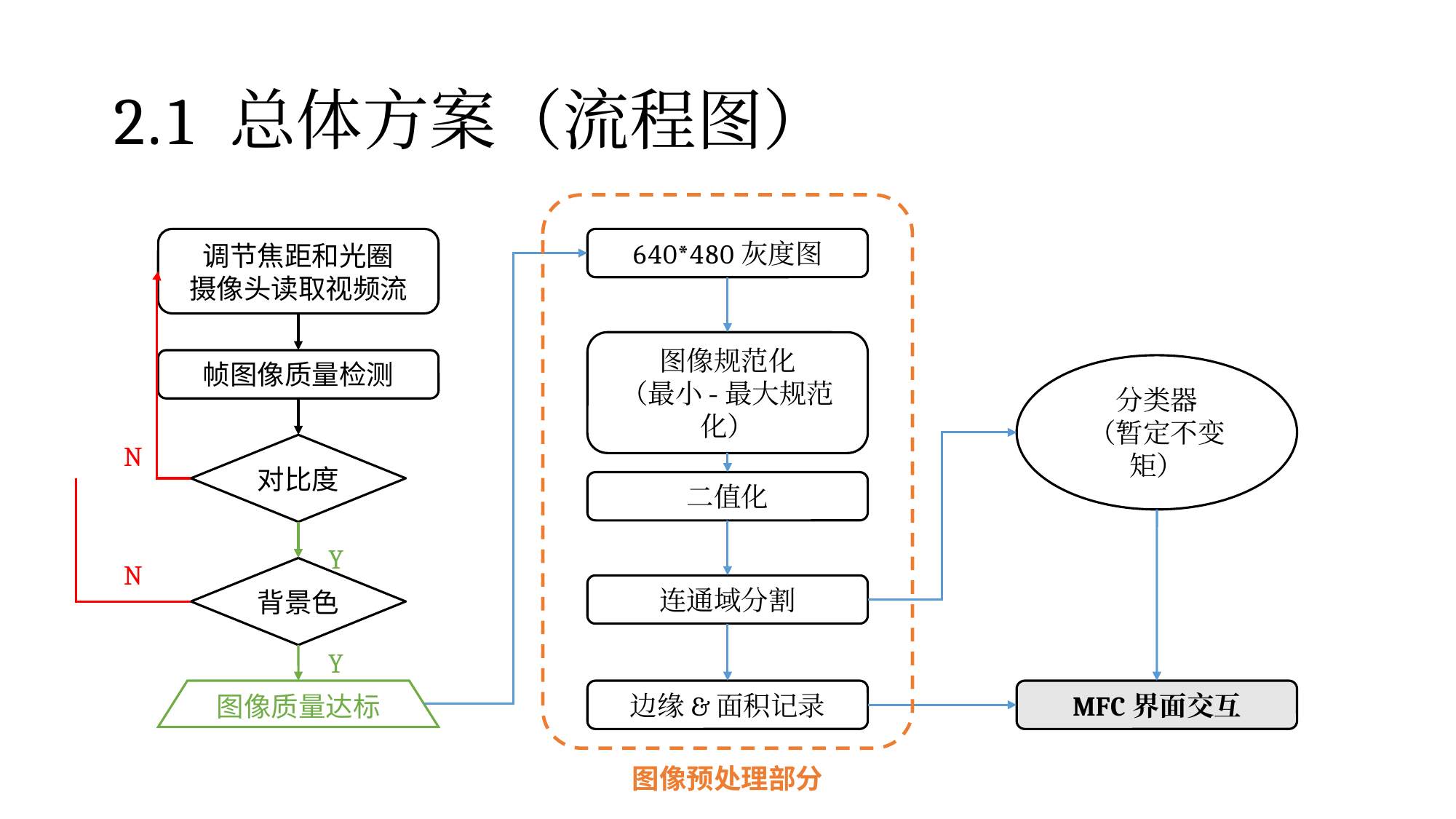

# 2.1 总体方案（流程图）

调节焦距和光圈
摄像头读取视频流
640*480灰度图
图像规范化
（最小-最大规范化）
帧图像质量检测
分类器
（暂定不变矩）
N
对比度
二值化
Y
N
背景色
连通域分割
Y
图像质量达标
边缘&面积记录
MFC界面交互
图像预处理部分